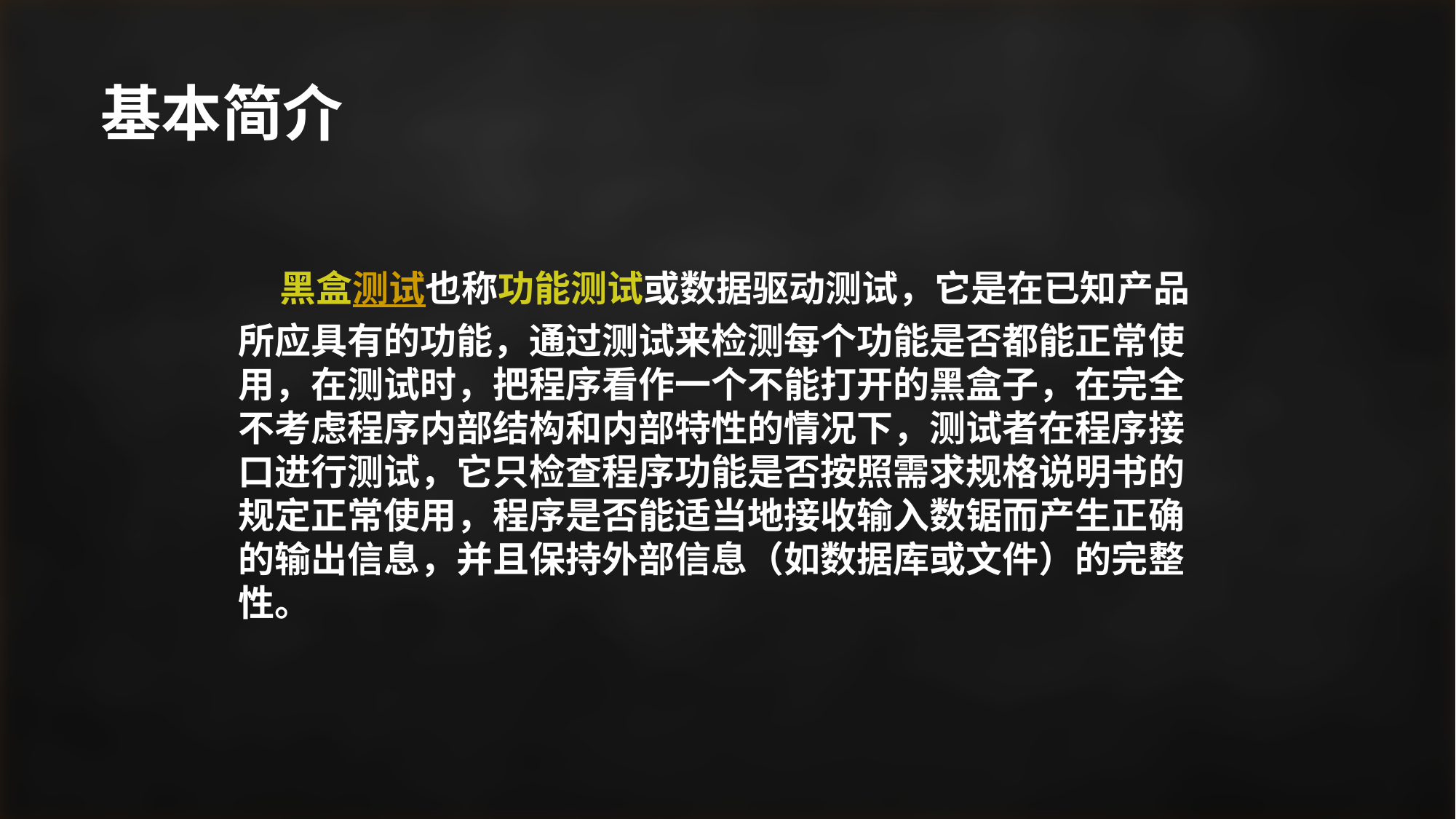

# 基本简介

    黑盒测试也称功能测试或数据驱动测试，它是在已知产品所应具有的功能，通过测试来检测每个功能是否都能正常使用，在测试时，把程序看作一个不能打开的黑盒子，在完全不考虑程序内部结构和内部特性的情况下，测试者在程序接口进行测试，它只检查程序功能是否按照需求规格说明书的规定正常使用，程序是否能适当地接收输入数锯而产生正确的输出信息，并且保持外部信息（如数据库或文件）的完整性。